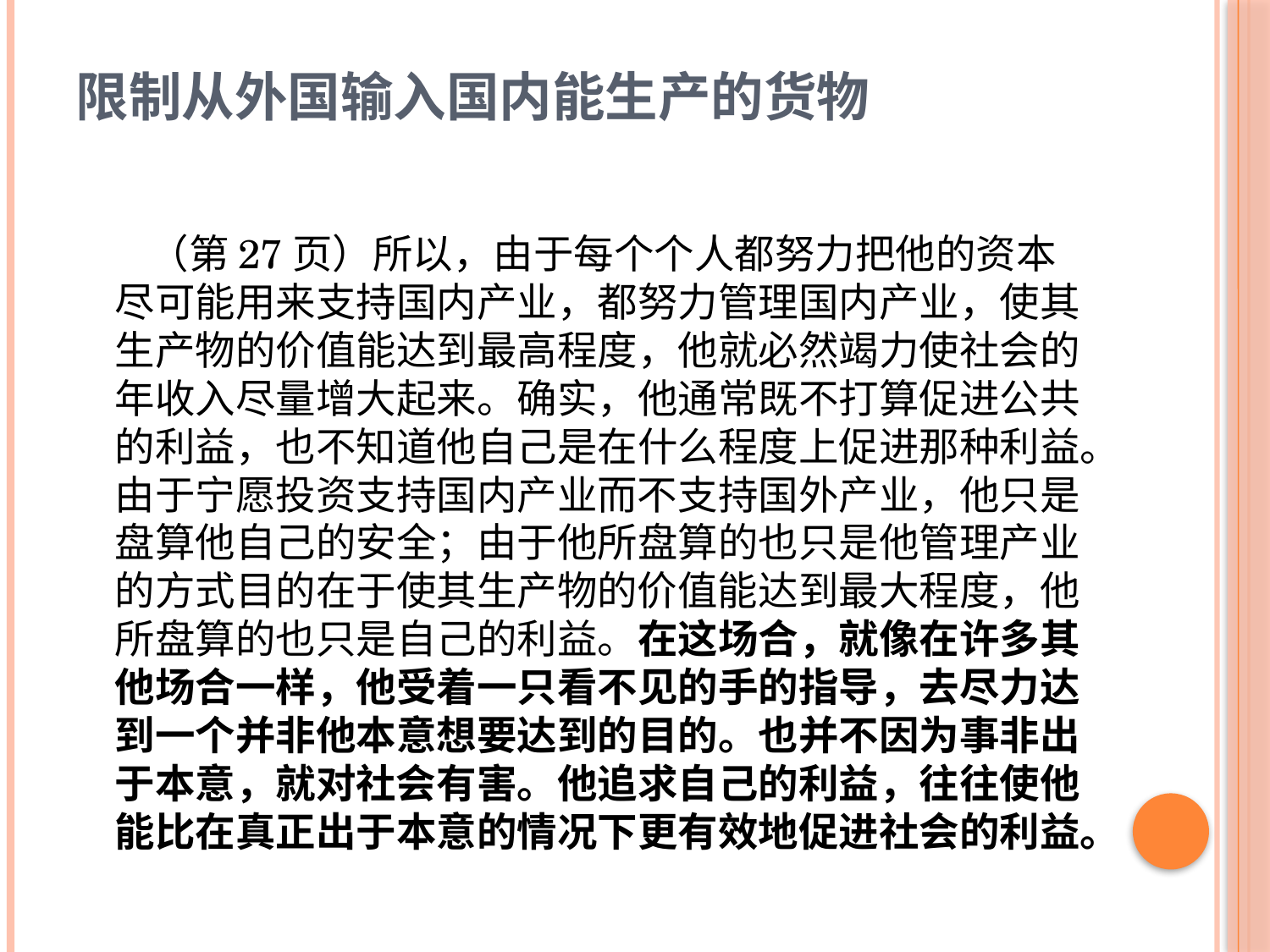

# 限制从外国输入国内能生产的货物
       （第27页）所以，由于每个个人都努力把他的资本尽可能用来支持国内产业，都努力管理国内产业，使其生产物的价值能达到最高程度，他就必然竭力使社会的年收入尽量增大起来。确实，他通常既不打算促进公共的利益，也不知道他自己是在什么程度上促进那种利益。由于宁愿投资支持国内产业而不支持国外产业，他只是盘算他自己的安全；由于他所盘算的也只是他管理产业的方式目的在于使其生产物的价值能达到最大程度，他所盘算的也只是自己的利益。在这场合，就像在许多其他场合一样，他受着一只看不见的手的指导，去尽力达到一个并非他本意想要达到的目的。也并不因为事非出于本意，就对社会有害。他追求自己的利益，往往使他能比在真正出于本意的情况下更有效地促进社会的利益。